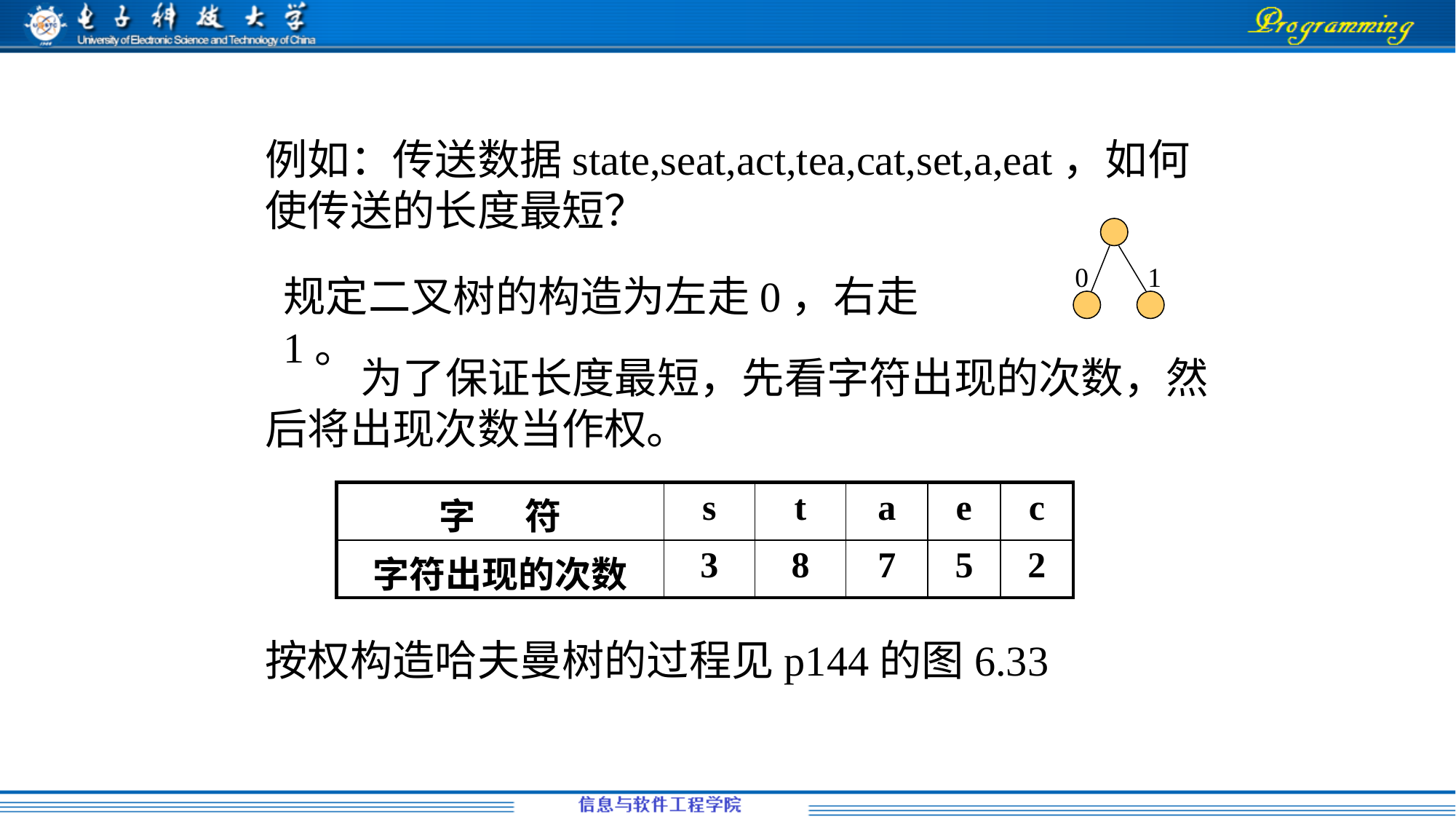

例如：传送数据state,seat,act,tea,cat,set,a,eat，如何使传送的长度最短？

0
1

规定二叉树的构造为左走0，右走1。
         为了保证长度最短，先看字符出现的次数，然后将出现次数当作权。
| 字 符 | s | t | a | e | c |
| --- | --- | --- | --- | --- | --- |
| 字符出现的次数 | 3 | 8 | 7 | 5 | 2 |
按权构造哈夫曼树的过程见p144的图6.33